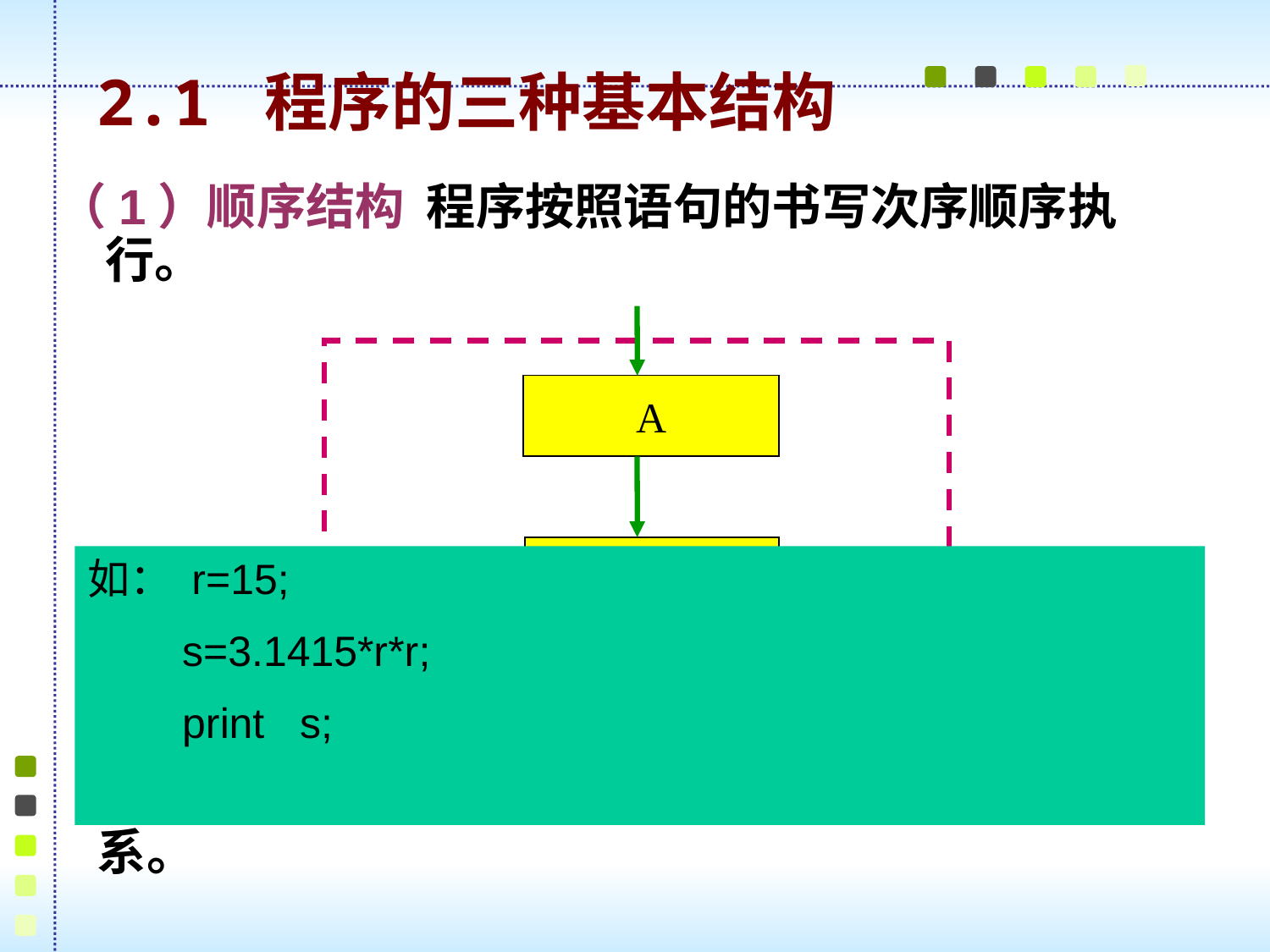

2.1 程序的三种基本结构
（1）顺序结构  程序按照语句的书写次序顺序执行。

A

B

如： r=15;
        s=3.1415*r*r;
        print   s;

先执行A操作，再执行B操作，两者是顺序执行关系。